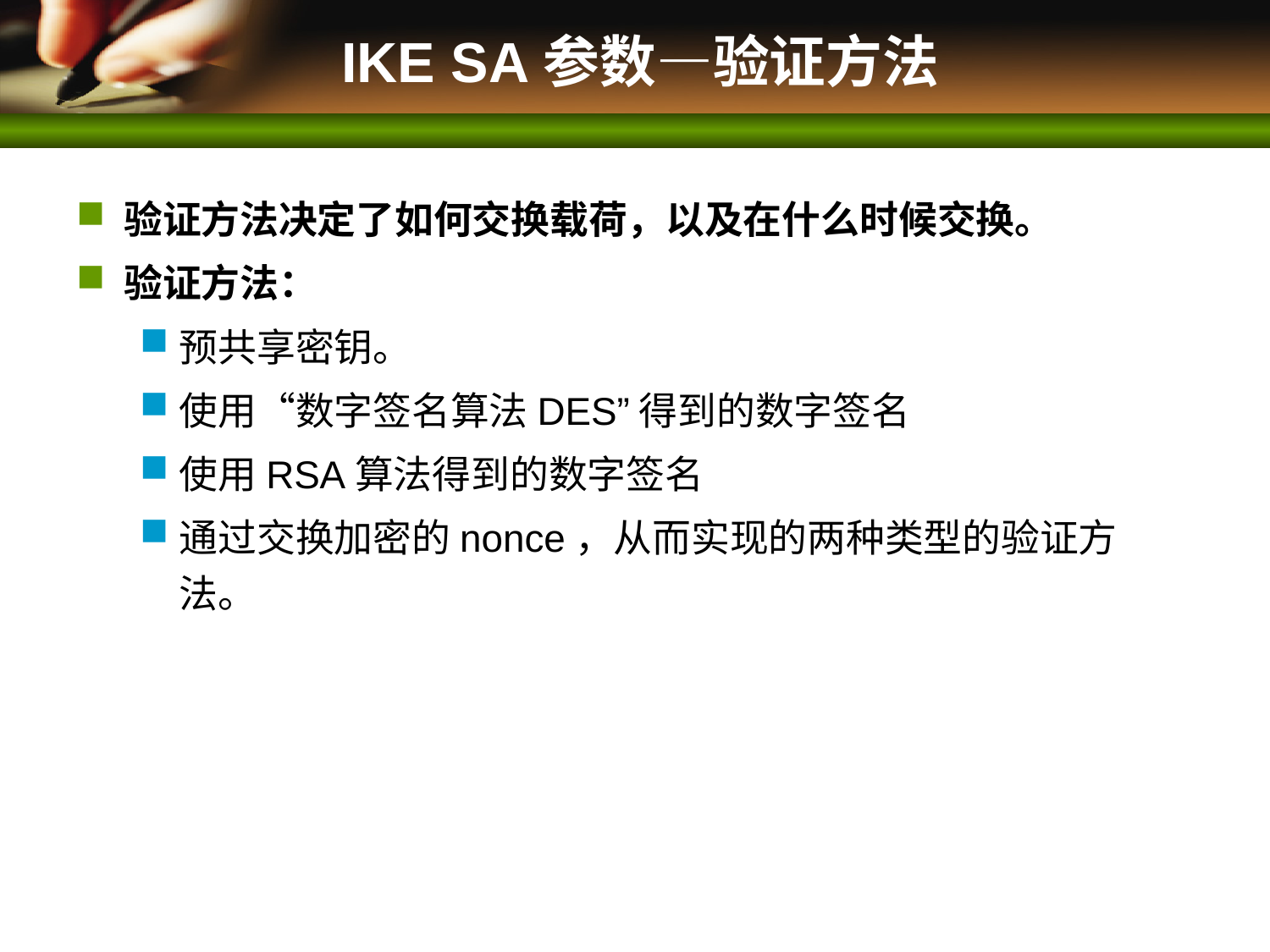

# IKE SA参数—验证方法
验证方法决定了如何交换载荷，以及在什么时候交换。
验证方法：
预共享密钥。
使用“数字签名算法DES”得到的数字签名
使用RSA算法得到的数字签名
通过交换加密的nonce，从而实现的两种类型的验证方法。